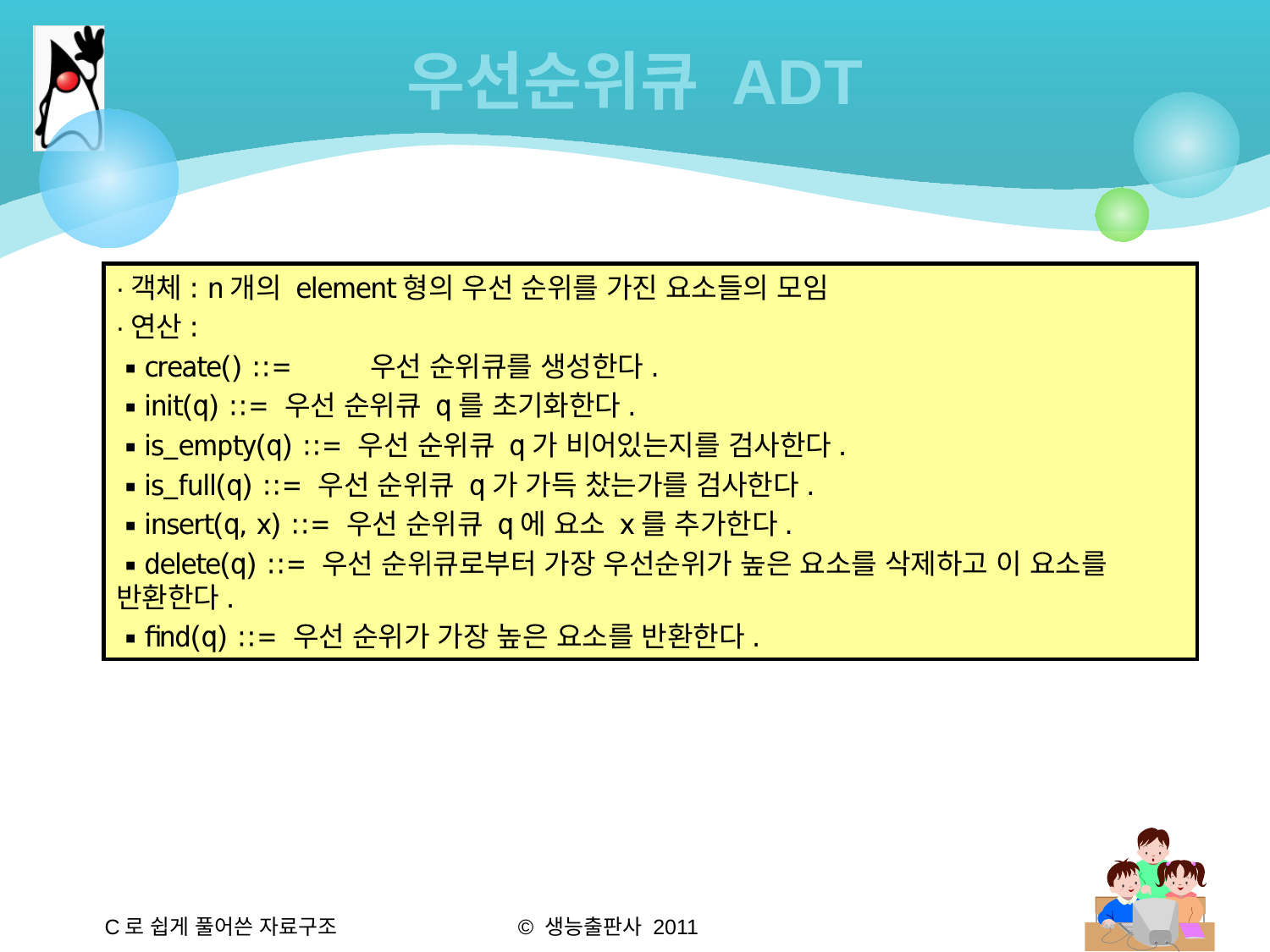

# 우선순위큐 ADT
∙객체: n개의 element형의 우선 순위를 가진 요소들의 모임
∙연산:
 ▪ create() ::=	우선 순위큐를 생성한다.
 ▪ init(q) ::= 우선 순위큐 q를 초기화한다.
 ▪ is_empty(q) ::= 우선 순위큐 q가 비어있는지를 검사한다.
 ▪ is_full(q) ::= 우선 순위큐 q가 가득 찼는가를 검사한다.
 ▪ insert(q, x) ::= 우선 순위큐 q에 요소 x를 추가한다.
 ▪ delete(q) ::= 우선 순위큐로부터 가장 우선순위가 높은 요소를 삭제하고 이 요소를 반환한다.
 ▪ find(q) ::= 우선 순위가 가장 높은 요소를 반환한다.